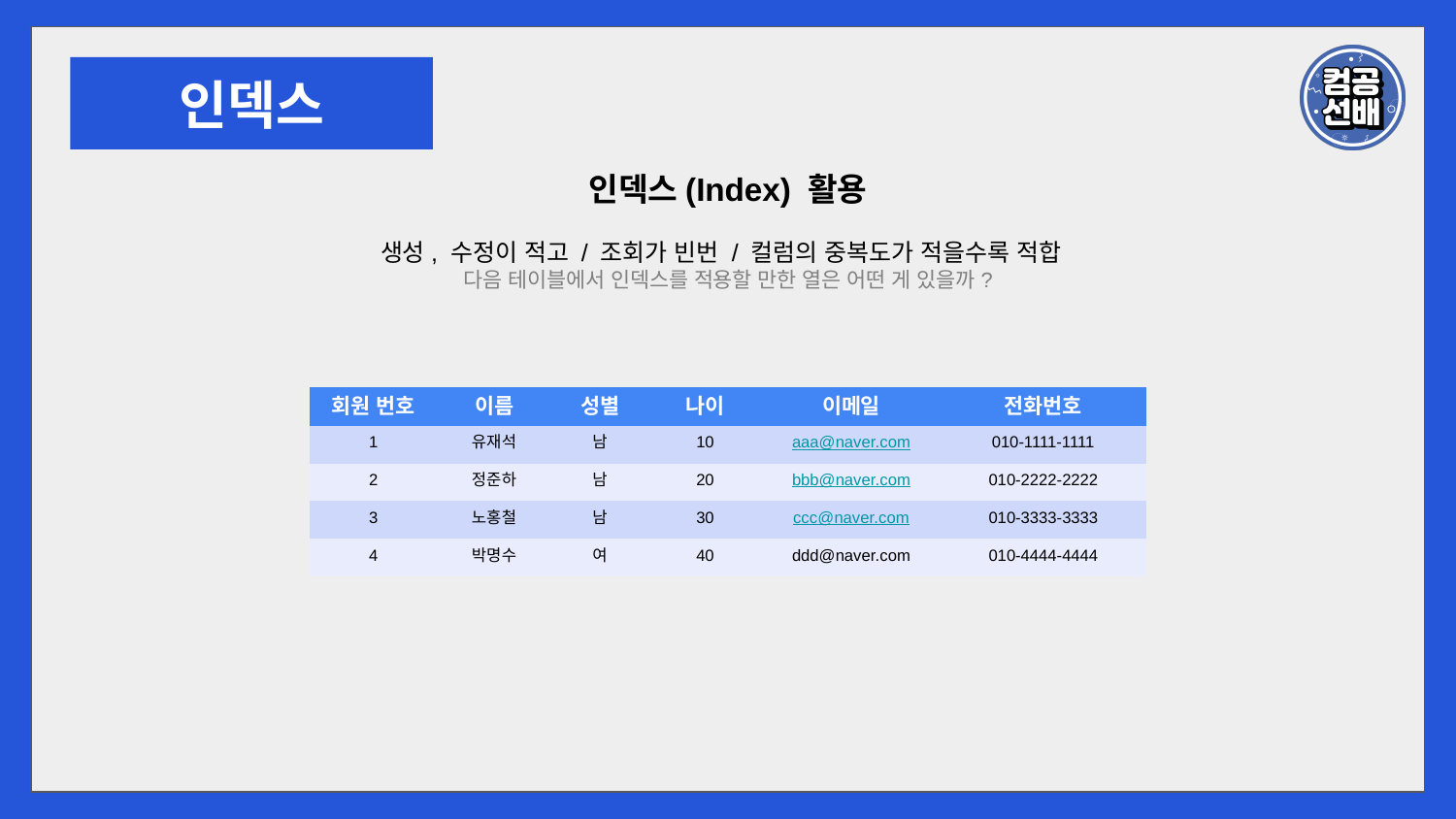

인덱스
인덱스(Index) 활용
생성, 수정이 적고 / 조회가 빈번 / 컬럼의 중복도가 적을수록 적합
다음 테이블에서 인덱스를 적용할 만한 열은 어떤 게 있을까?
| 회원 번호 | 이름 | 성별 | 나이 | 이메일 | 전화번호 |
| --- | --- | --- | --- | --- | --- |
| 1 | 유재석 | 남 | 10 | aaa@naver.com | 010-1111-1111 |
| 2 | 정준하 | 남 | 20 | bbb@naver.com | 010-2222-2222 |
| 3 | 노홍철 | 남 | 30 | ccc@naver.com | 010-3333-3333 |
| 4 | 박명수 | 여 | 40 | ddd@naver.com | 010-4444-4444 |